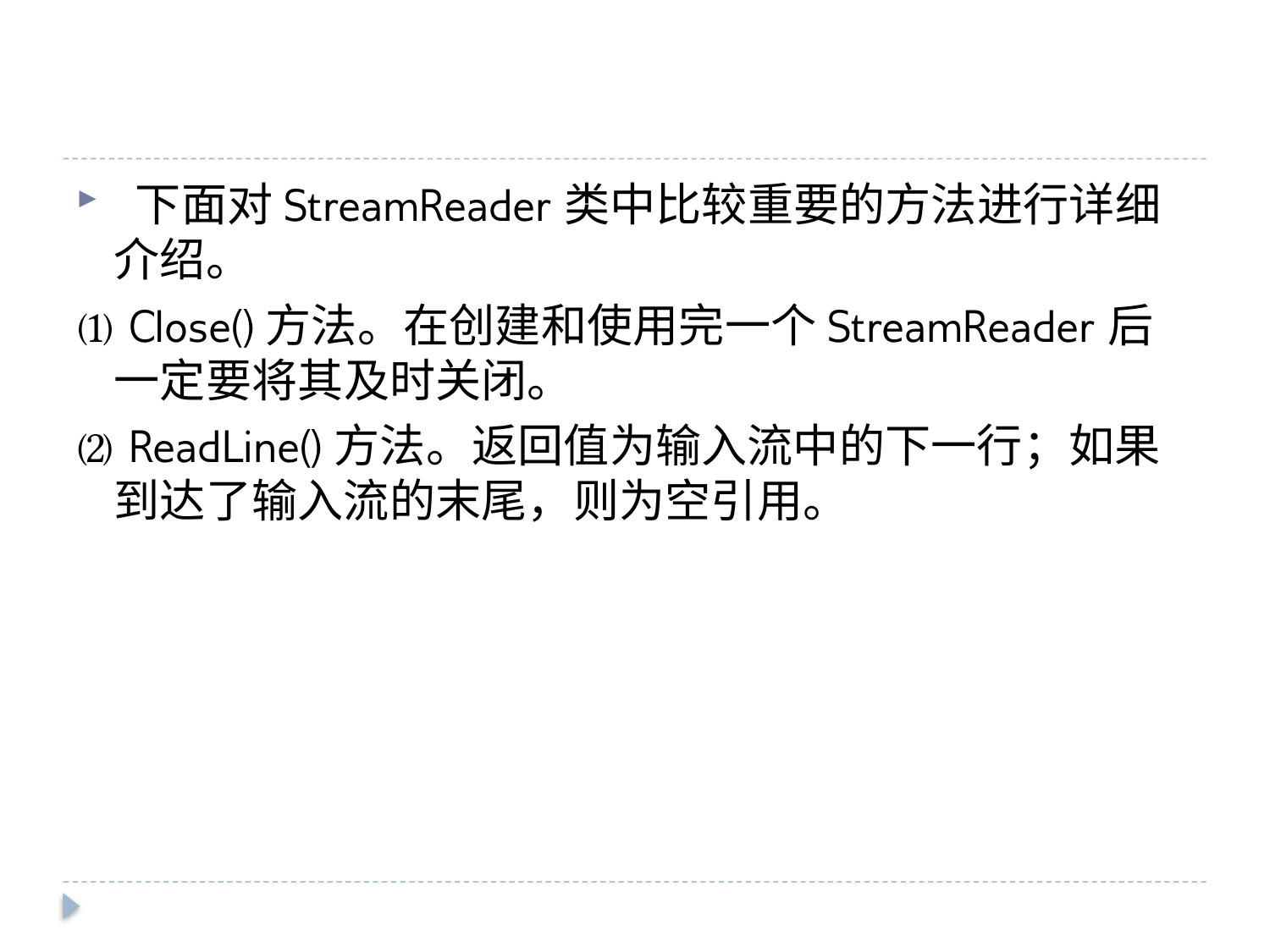

#
 下面对StreamReader类中比较重要的方法进行详细介绍。
⑴ Close()方法。在创建和使用完一个StreamReader后一定要将其及时关闭。
⑵ ReadLine()方法。返回值为输入流中的下一行；如果到达了输入流的末尾，则为空引用。